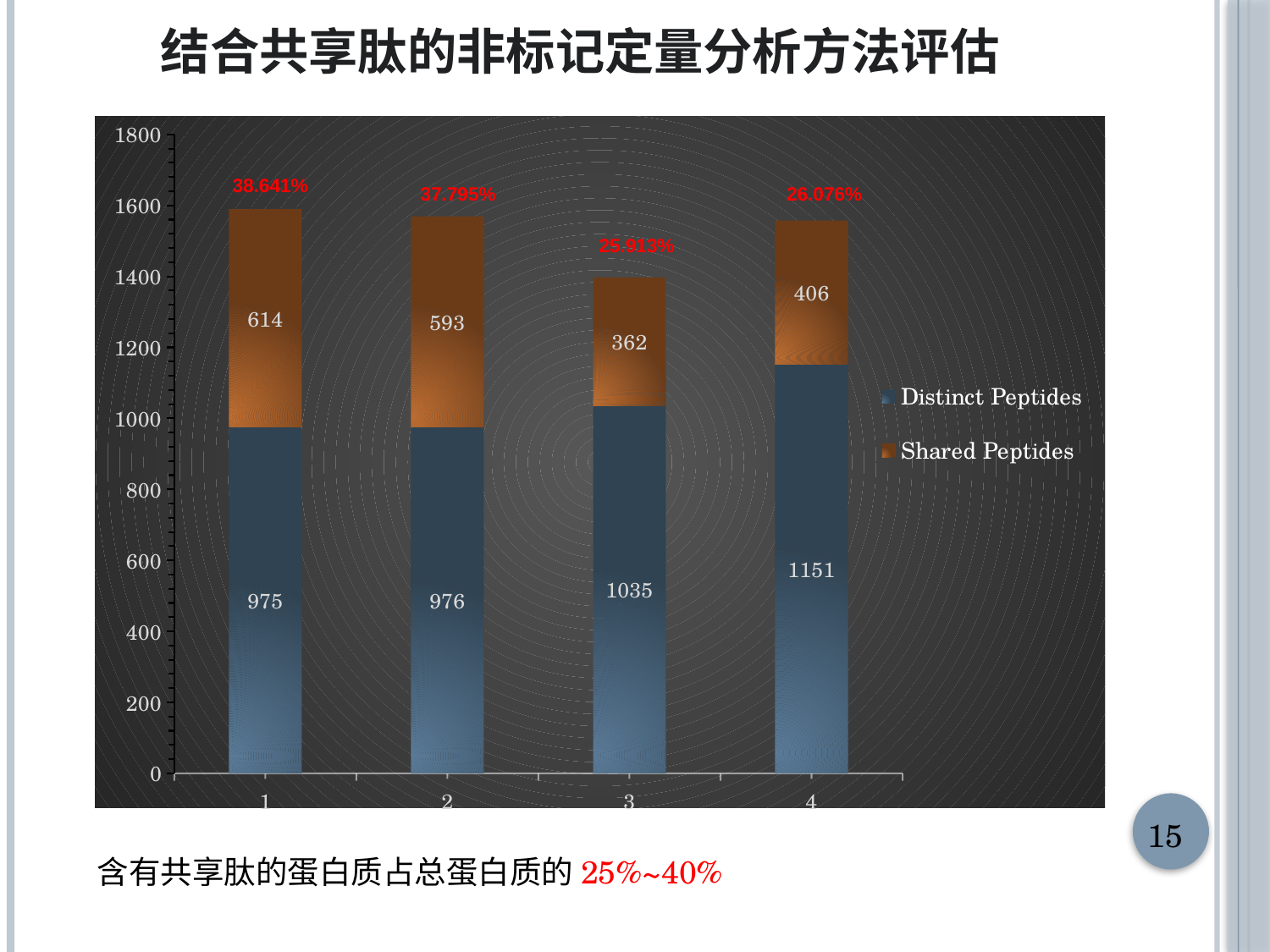

# 结合共享肽的非标记定量分析方法评估

### Chart

| Category | Distinct Peptides | Shared Peptides |
|---|---|---|
15
含有共享肽的蛋白质占总蛋白质的25%~40%